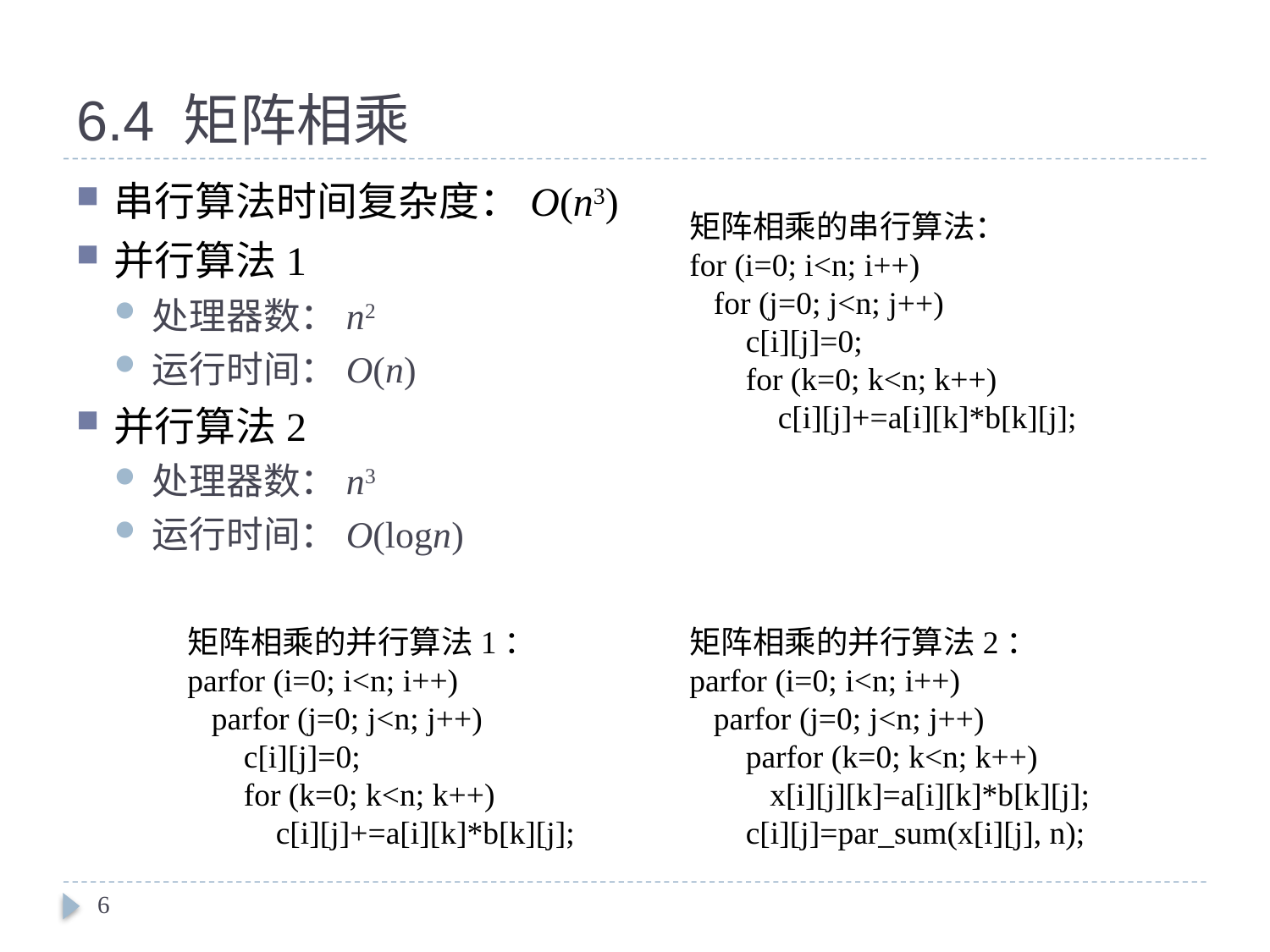

# 6.4 矩阵相乘
串行算法时间复杂度：O(n3)
并行算法1
处理器数：n2
运行时间：O(n)
并行算法2
处理器数：n3
运行时间：O(logn)
矩阵相乘的串行算法：
for (i=0; i<n; i++)
   for (j=0; j<n; j++)
       c[i][j]=0;
       for (k=0; k<n; k++)
           c[i][j]+=a[i][k]*b[k][j];
矩阵相乘的并行算法1：
parfor (i=0; i<n; i++)
   parfor (j=0; j<n; j++)
       c[i][j]=0;
       for (k=0; k<n; k++)
           c[i][j]+=a[i][k]*b[k][j];
矩阵相乘的并行算法2：
parfor (i=0; i<n; i++)
   parfor (j=0; j<n; j++)
       parfor (k=0; k<n; k++)
          x[i][j][k]=a[i][k]*b[k][j];
       c[i][j]=par_sum(x[i][j], n);
6